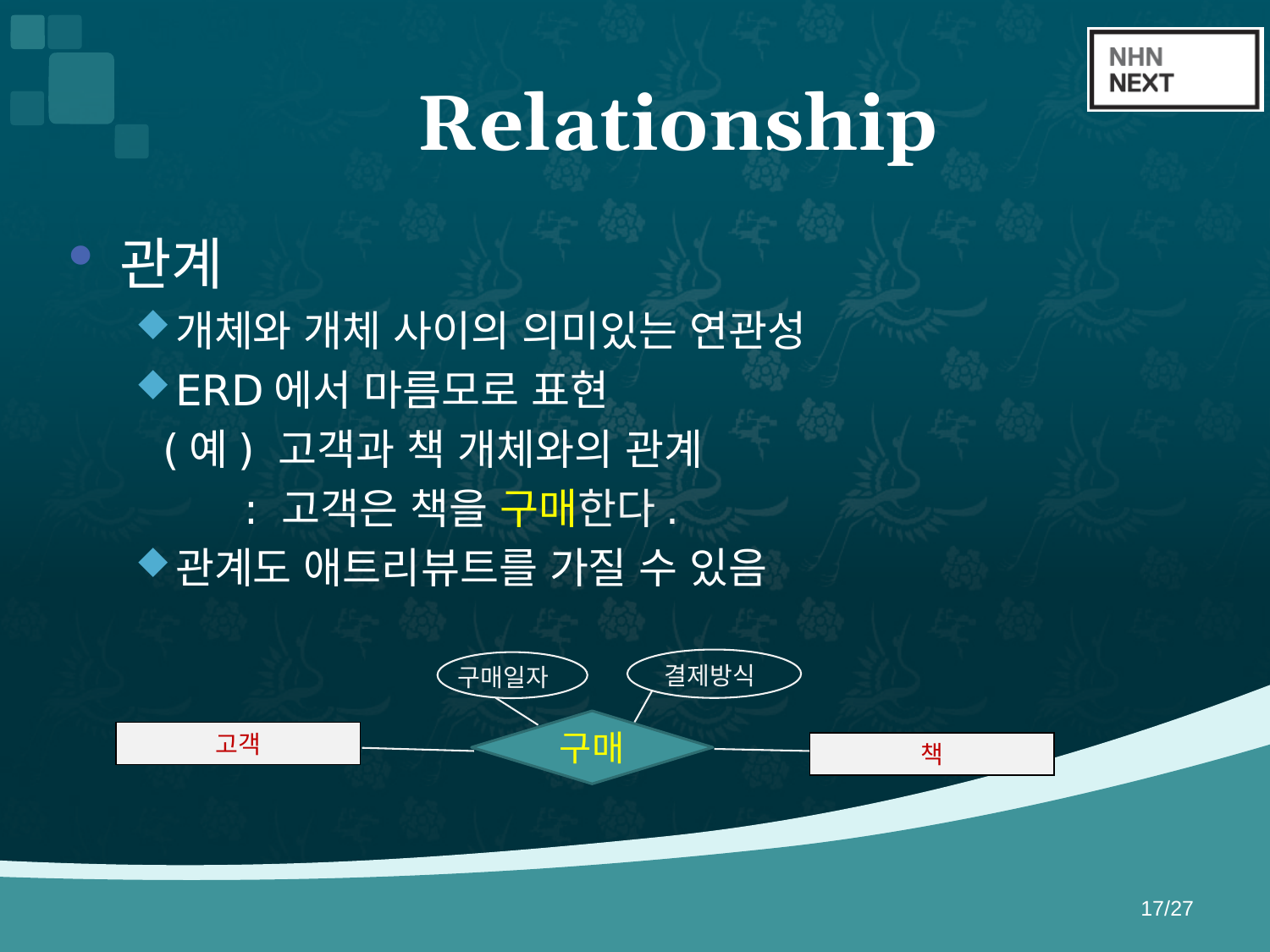

# Relationship
관계
개체와 개체 사이의 의미있는 연관성
ERD에서 마름모로 표현
  (예) 고객과 책 개체와의 관계
        : 고객은 책을 구매한다.
관계도 애트리뷰트를 가질 수 있음

결제방식
구매일자

구매
고객
책

17/27